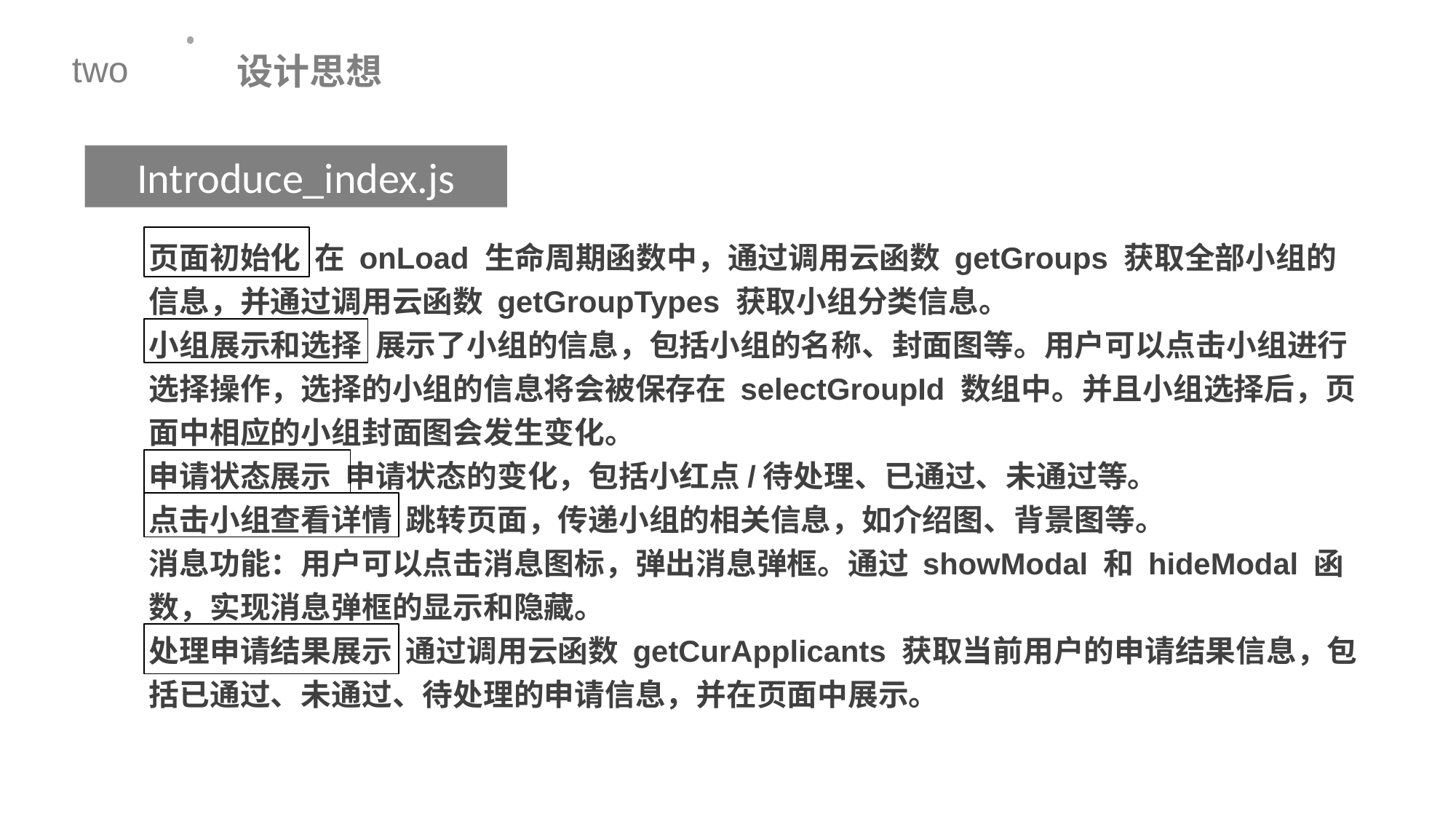

设计思想

two
Introduce_index.js
页面初始化  在 onLoad 生命周期函数中，通过调用云函数 getGroups 获取全部小组的信息，并通过调用云函数 getGroupTypes 获取小组分类信息。
小组展示和选择  展示了小组的信息，包括小组的名称、封面图等。用户可以点击小组进行选择操作，选择的小组的信息将会被保存在 selectGroupId 数组中。并且小组选择后，页面中相应的小组封面图会发生变化。
申请状态展示  申请状态的变化，包括小红点/待处理、已通过、未通过等。
点击小组查看详情  跳转页面，传递小组的相关信息，如介绍图、背景图等。
消息功能：用户可以点击消息图标，弹出消息弹框。通过 showModal 和 hideModal 函数，实现消息弹框的显示和隐藏。
处理申请结果展示  通过调用云函数 getCurApplicants 获取当前用户的申请结果信息，包括已通过、未通过、待处理的申请信息，并在页面中展示。